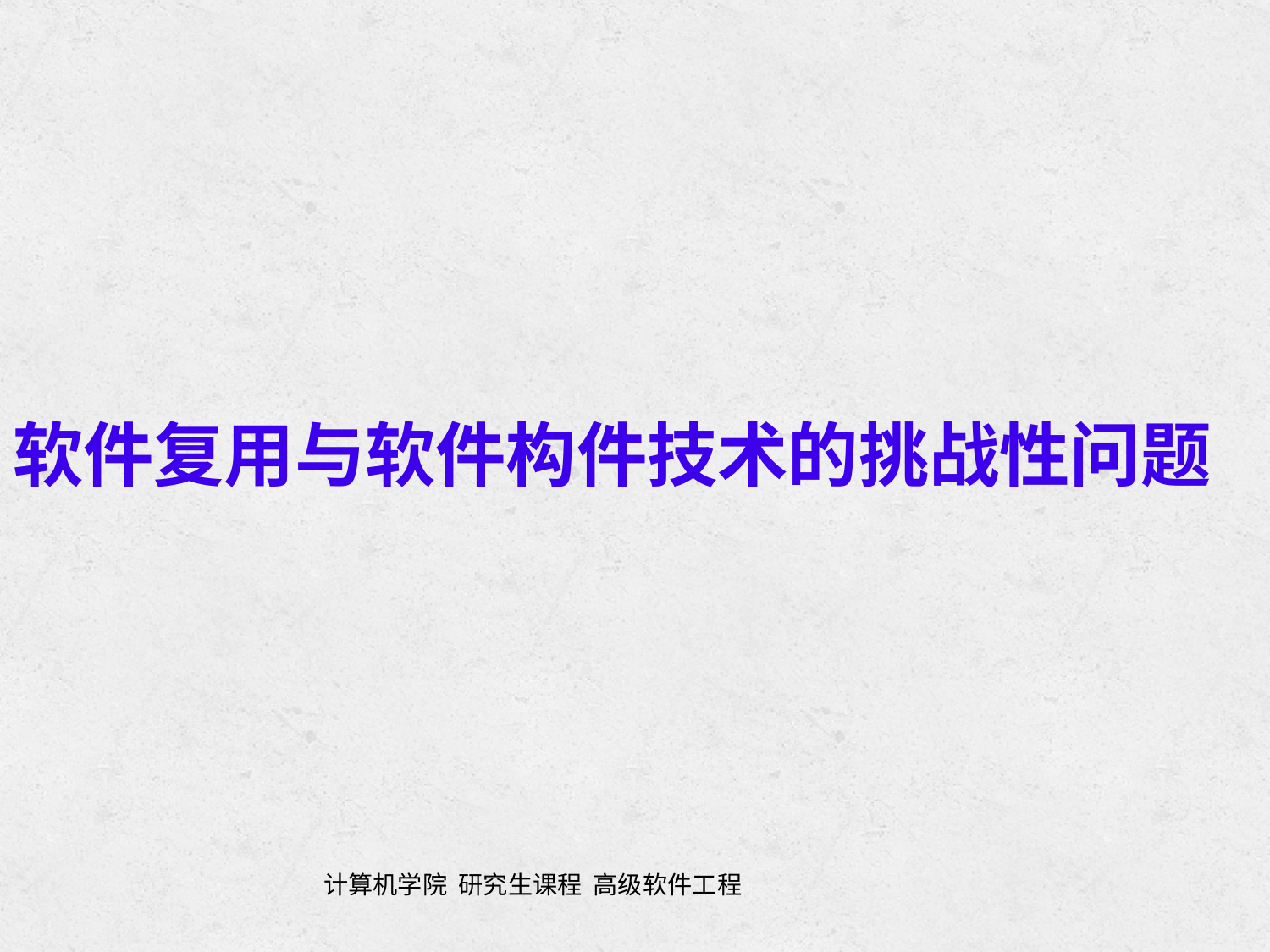

软件复用与软件构件技术的挑战性问题
计算机学院  研究生课程  高级软件工程